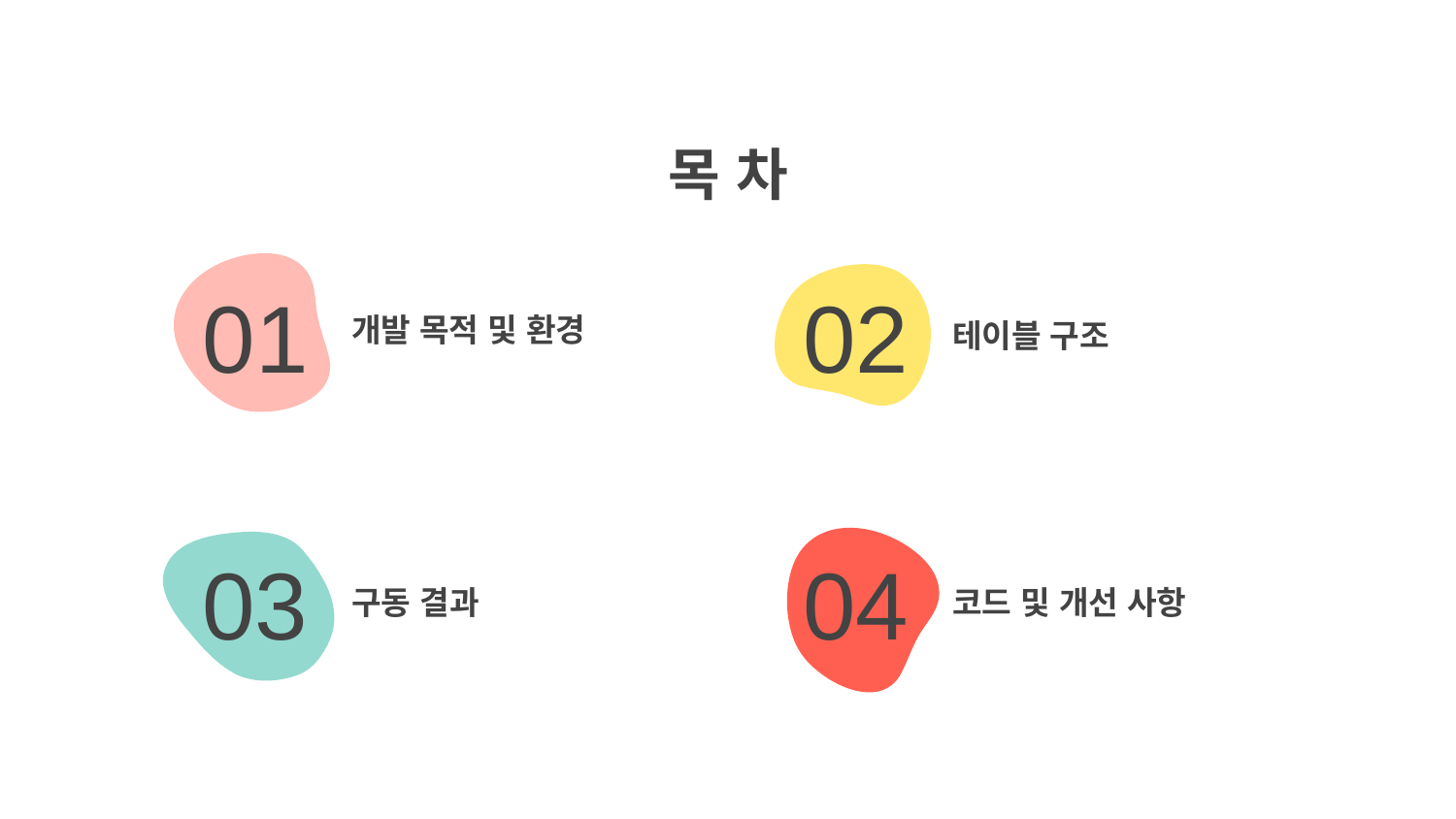

# 목 차
01
02
개발 목적 및 환경
테이블 구조
03
04
구동 결과
코드 및 개선 사항